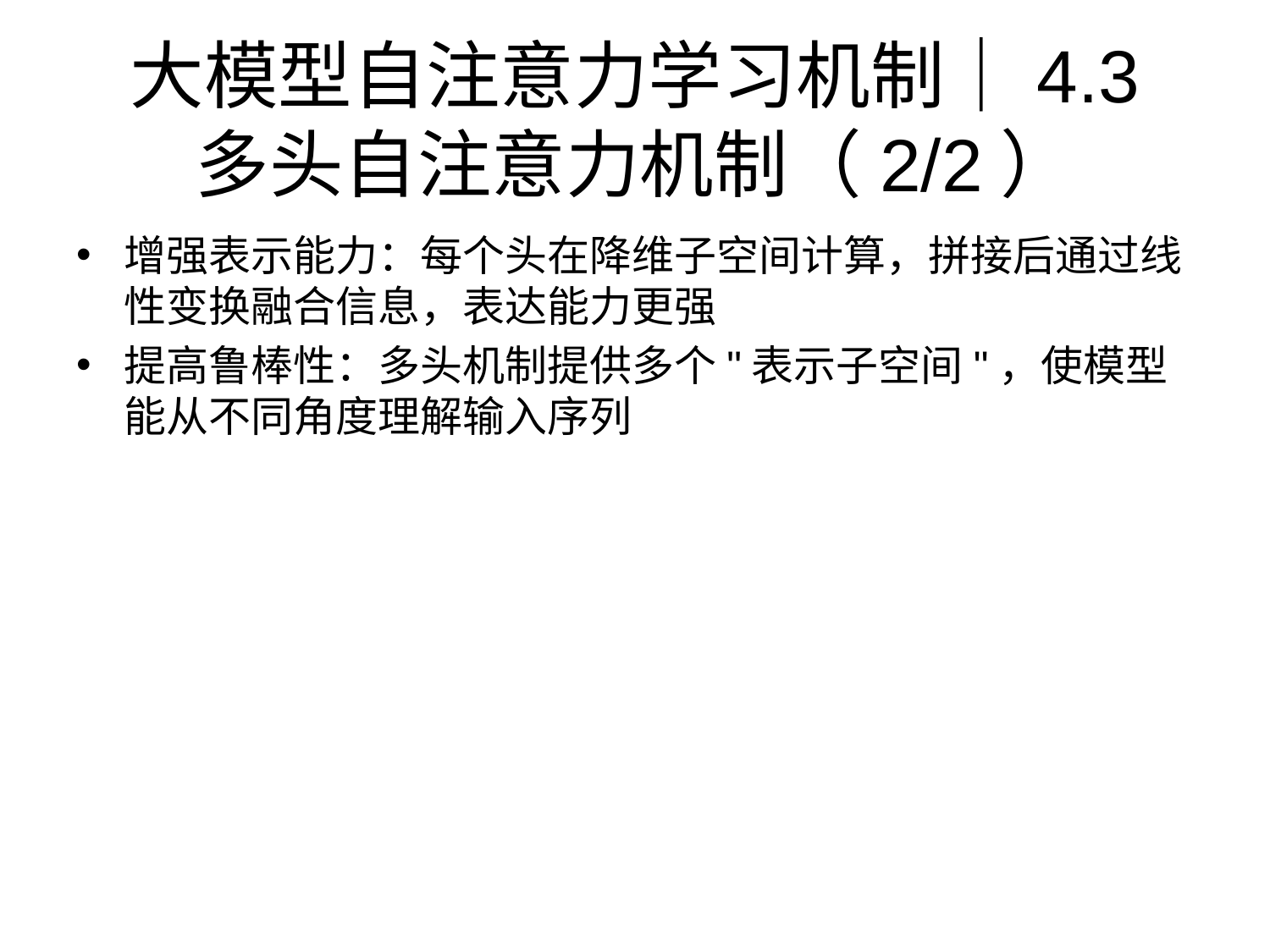

# 大模型自注意力学习机制｜4.3 多头自注意力机制（2/2）
增强表示能力：每个头在降维子空间计算，拼接后通过线性变换融合信息，表达能力更强
提高鲁棒性：多头机制提供多个"表示子空间"，使模型能从不同角度理解输入序列